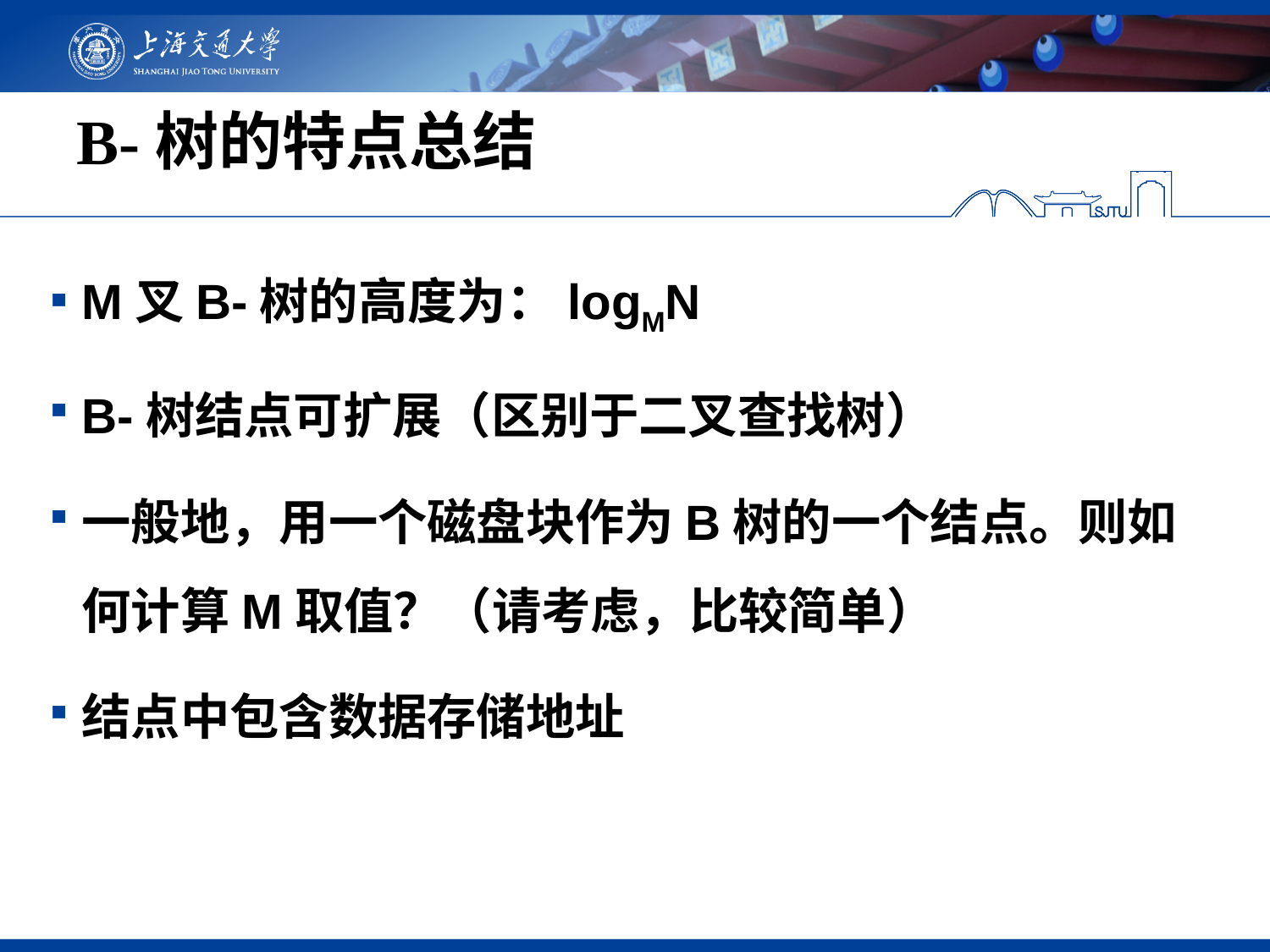

# B-树的特点总结
M叉B-树的高度为：logMN
B-树结点可扩展（区别于二叉查找树）
一般地，用一个磁盘块作为B树的一个结点。则如何计算M取值？（请考虑，比较简单）
结点中包含数据存储地址